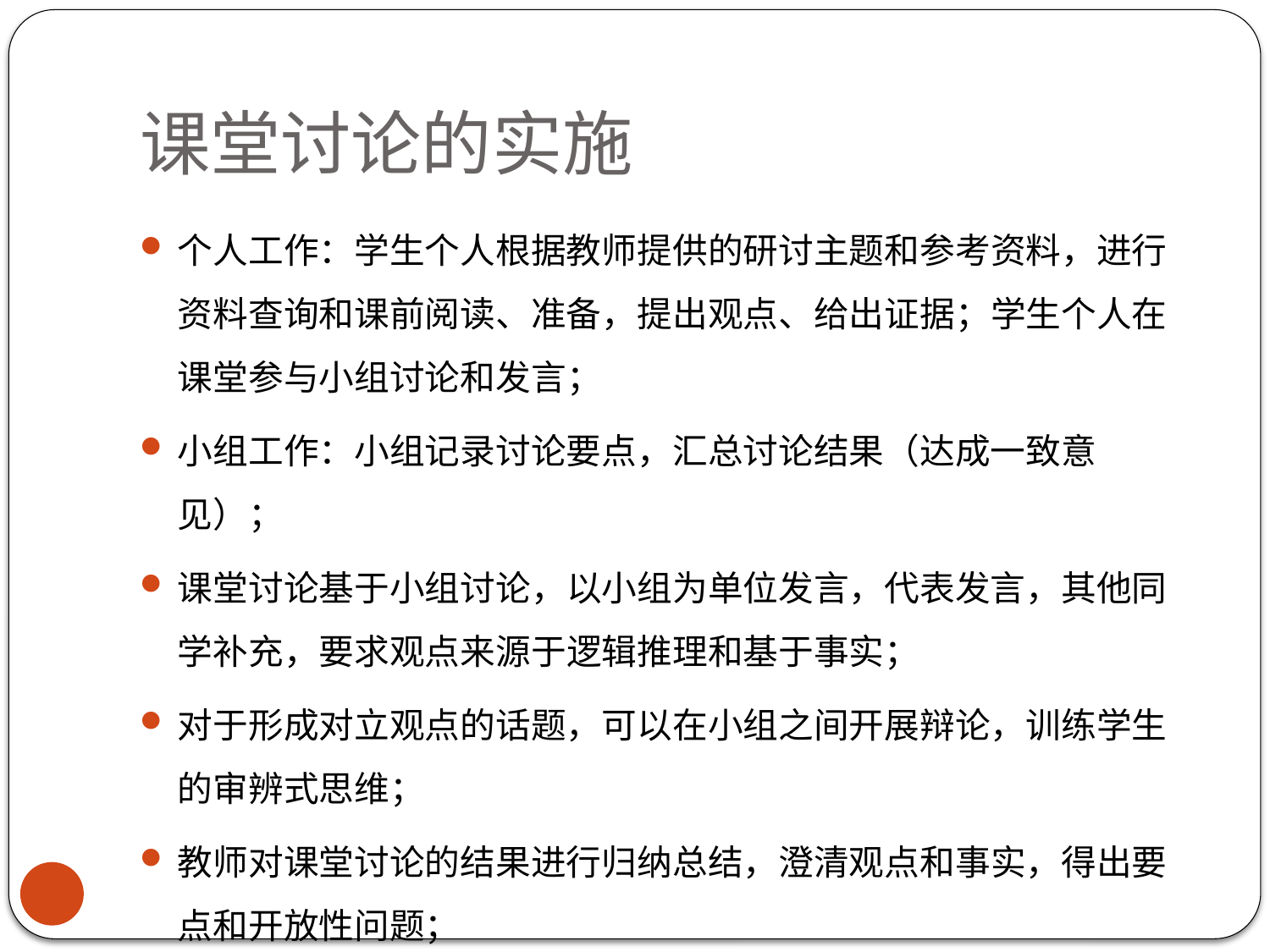

# 课堂讨论的实施
个人工作：学生个人根据教师提供的研讨主题和参考资料，进行资料查询和课前阅读、准备，提出观点、给出证据；学生个人在课堂参与小组讨论和发言；
小组工作：小组记录讨论要点，汇总讨论结果（达成一致意见）；
课堂讨论基于小组讨论，以小组为单位发言，代表发言，其他同学补充，要求观点来源于逻辑推理和基于事实；
对于形成对立观点的话题，可以在小组之间开展辩论，训练学生的审辨式思维；
教师对课堂讨论的结果进行归纳总结，澄清观点和事实，得出要点和开放性问题；

24